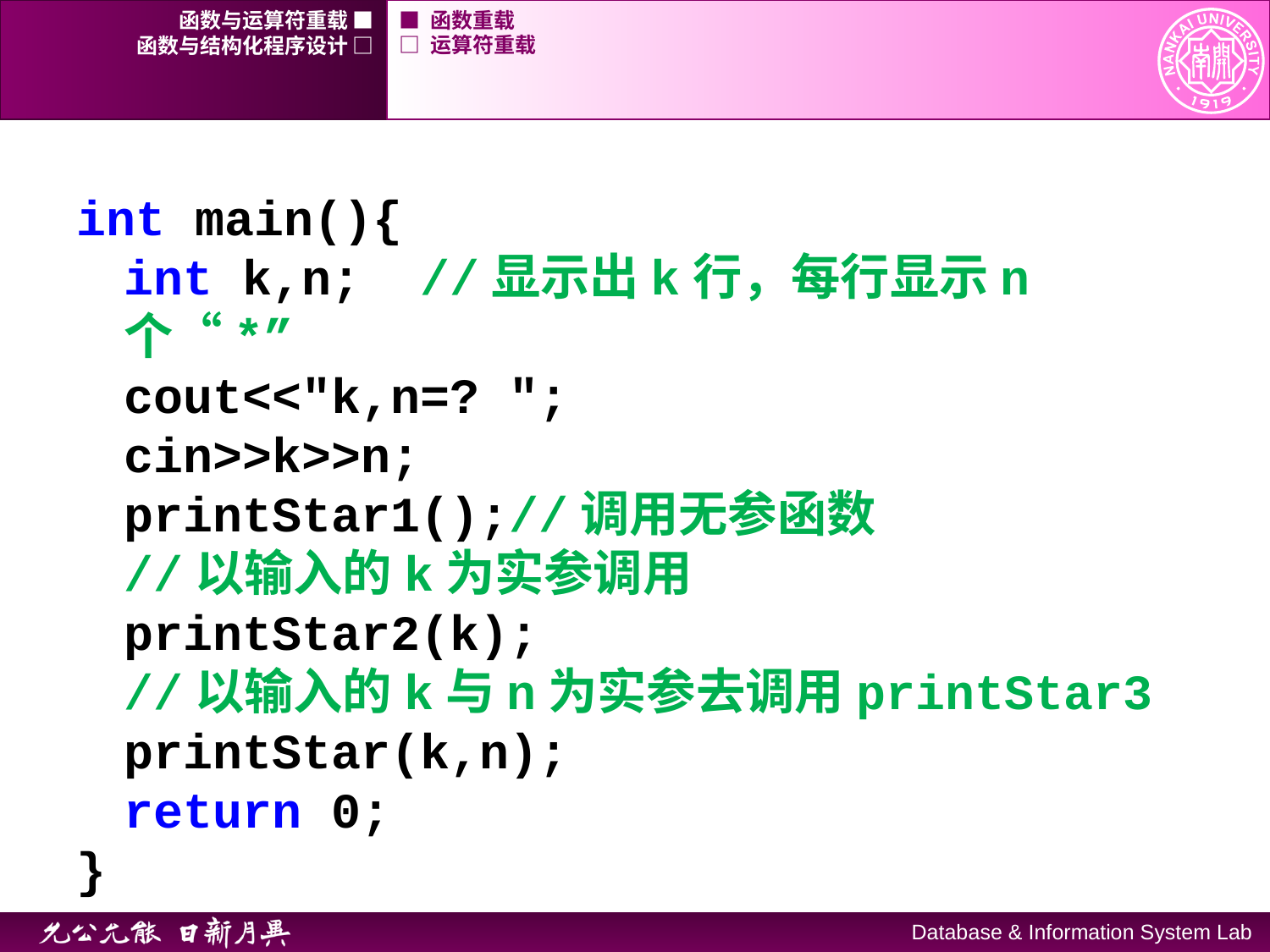

函数与运算符重载 ■
■ 函数重载
函数与结构化程序设计 □
□ 运算符重载

int main(){
	int k,n;  //显示出k行，每行显示n个“*”
	cout<<"k,n=? ";
	cin>>k>>n;
	printStar1();//调用无参函数
	//以输入的k为实参调用
	printStar2(k);
	//以输入的k与n为实参去调用printStar3
	printStar(k,n);
	return 0;
}